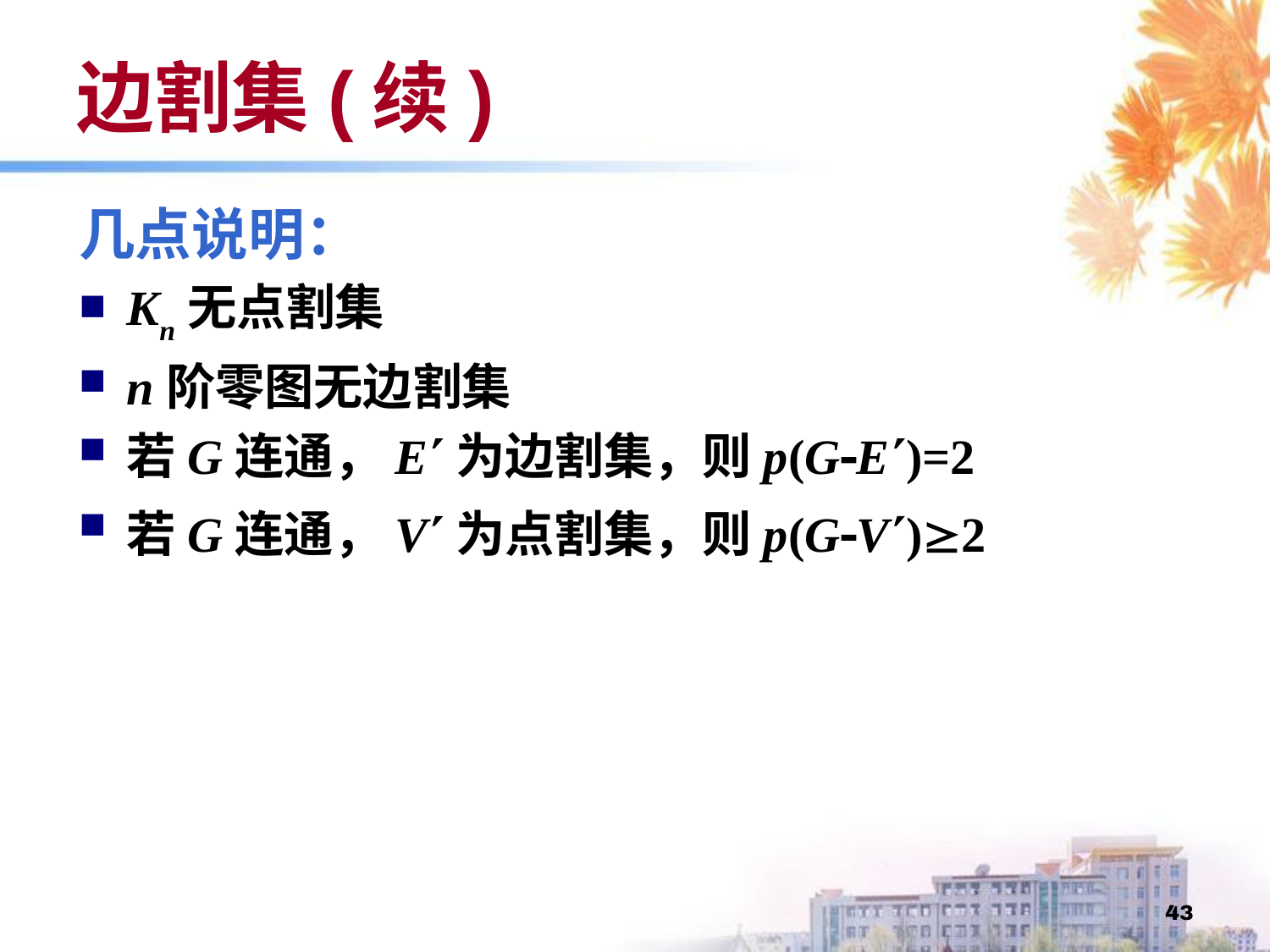

# 边割集(续)
几点说明：
Kn无点割集
n阶零图无边割集
若G连通，E′为边割集，则p(G−E′)=2
若G连通，V′为点割集，则p(G−V′)≥2

43